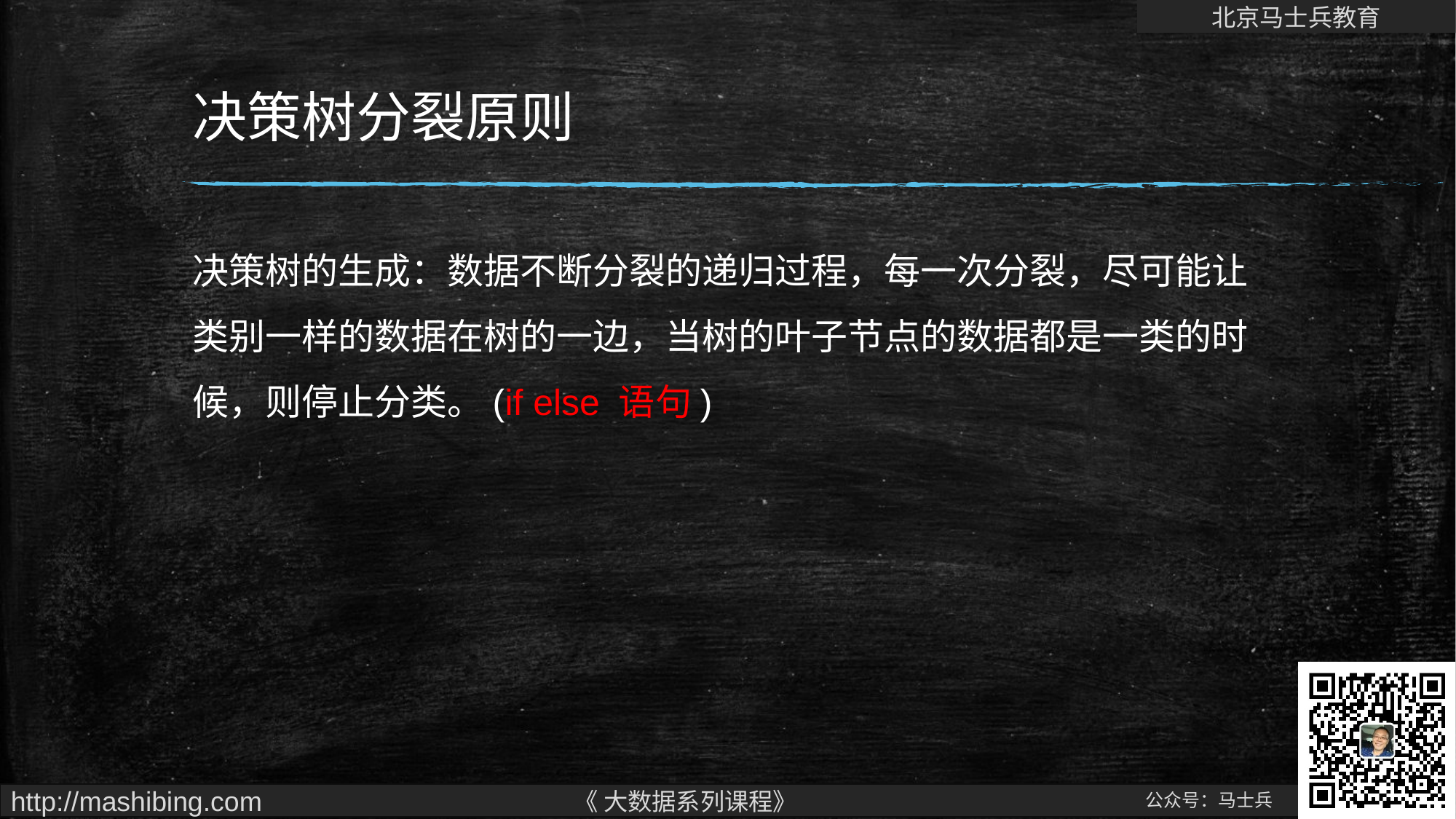

决策树的生成：数据不断分裂的递归过程，每一次分裂，尽可能让类别一样的数据在树的一边，当树的叶子节点的数据都是一类的时候，则停止分类。(if else 语句)
# 决策树分裂原则